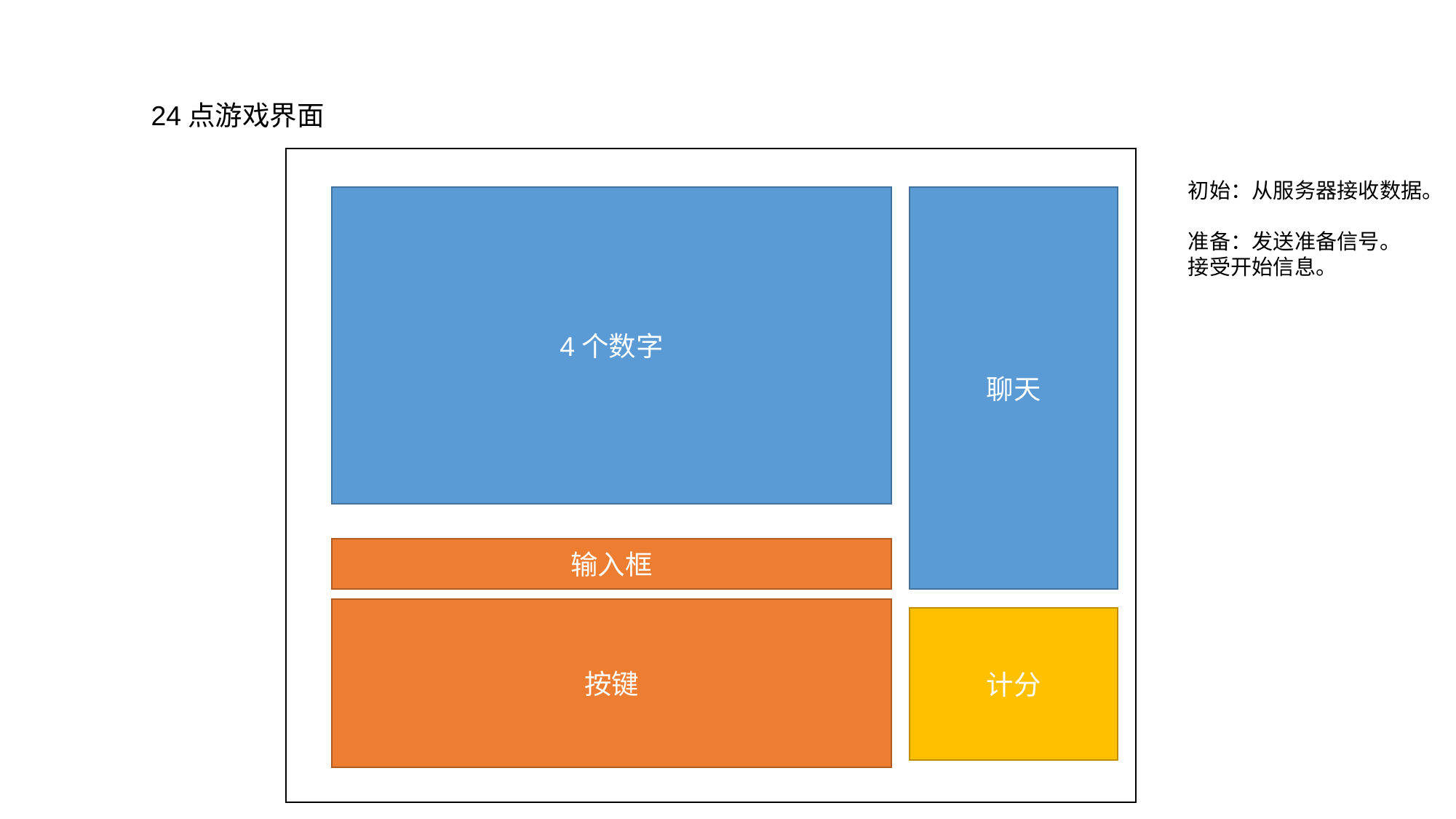

24点游戏界面

初始：从服务器接收数据。

准备：发送准备信号。
接受开始信息。

4个数字
聊天
输入框
按键
计分